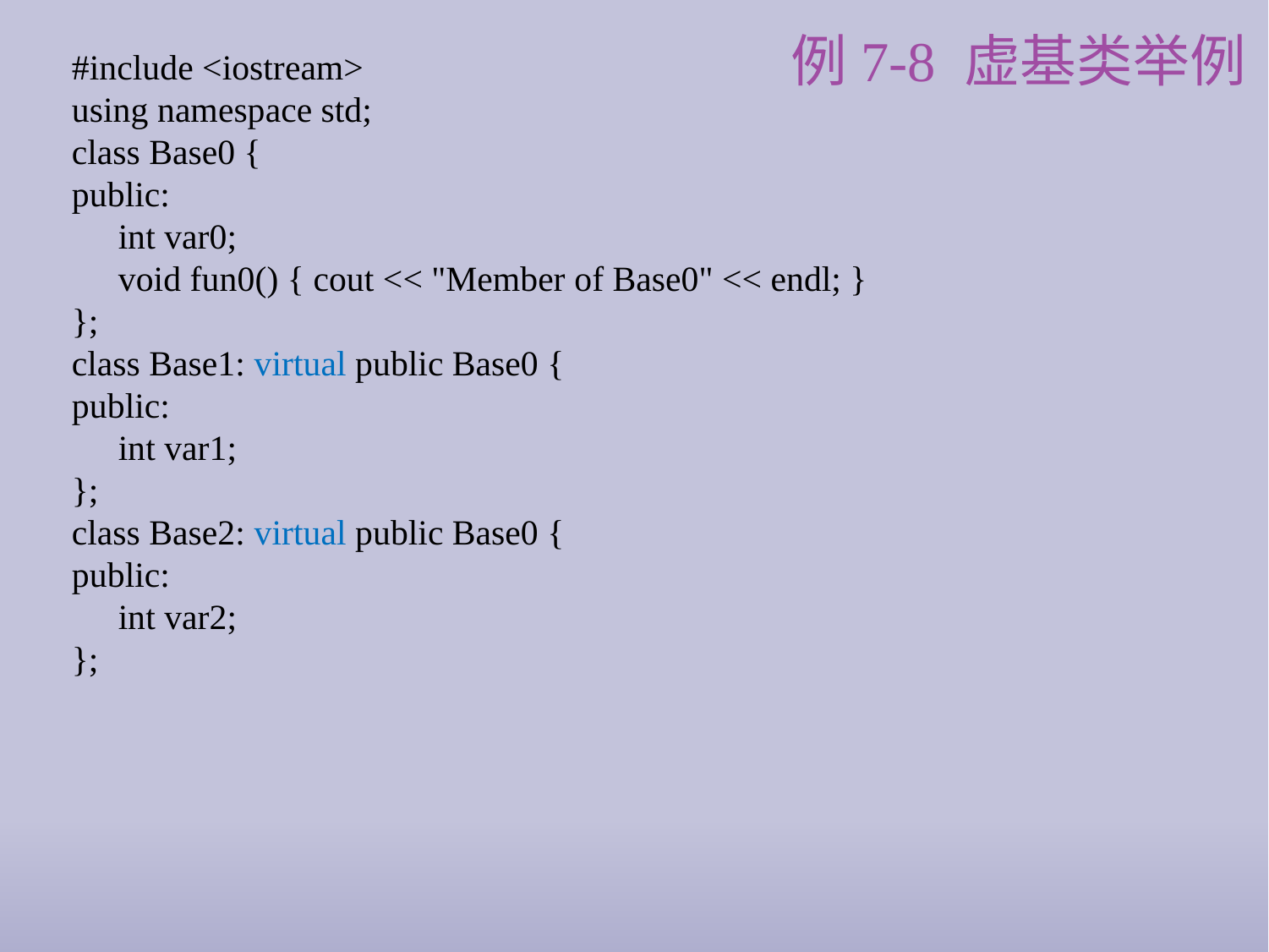

# 例7-8 虚基类举例
#include <iostream>
using namespace std;
class Base0 {
public:
	int var0;
	void fun0() { cout << "Member of Base0" << endl; }
};
class Base1: virtual public Base0 {
public:
	int var1;
};
class Base2: virtual public Base0 {
public:
	int var2;
};